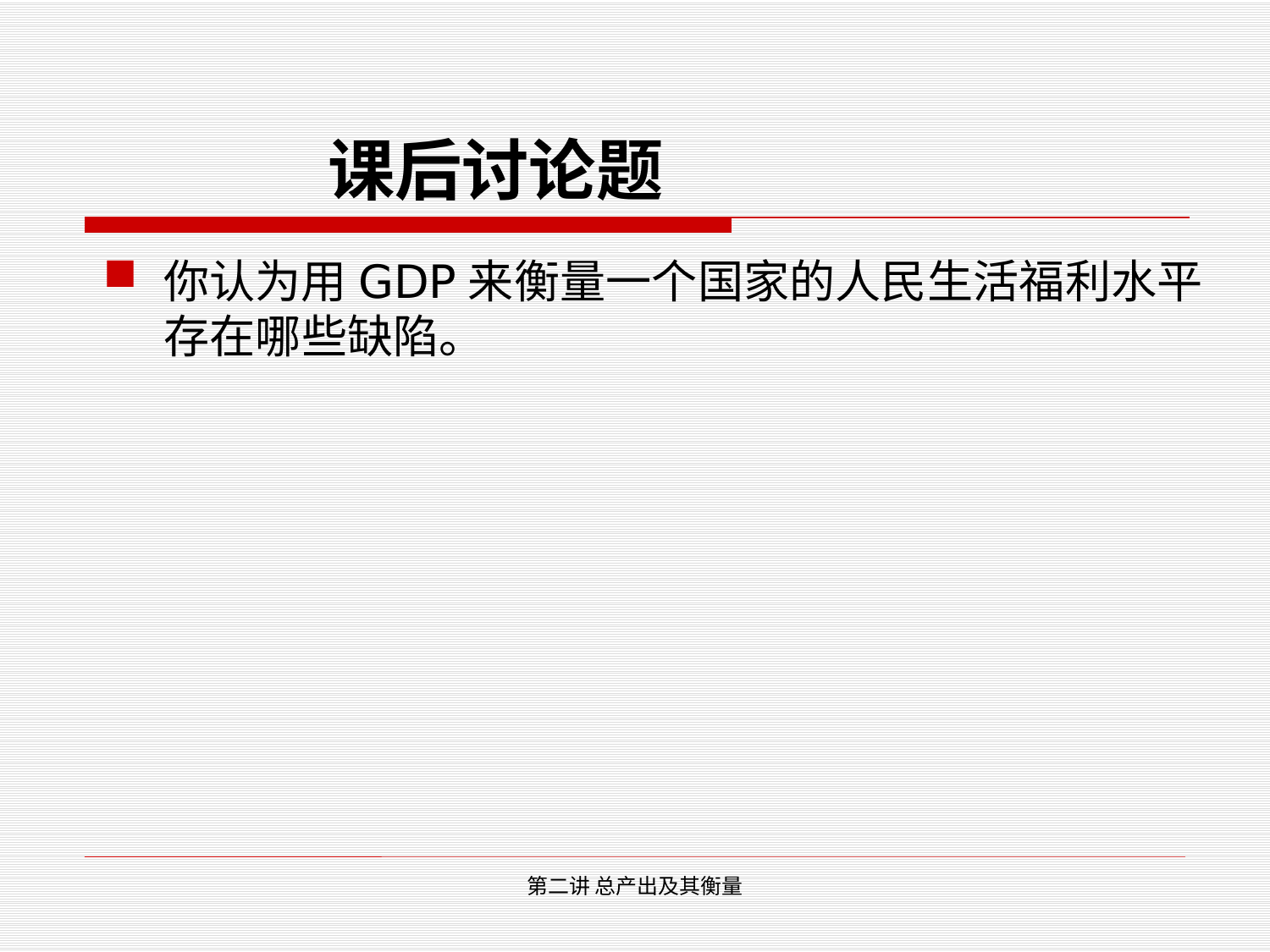

# 课后讨论题
你认为用GDP来衡量一个国家的人民生活福利水平存在哪些缺陷。
第二讲 总产出及其衡量